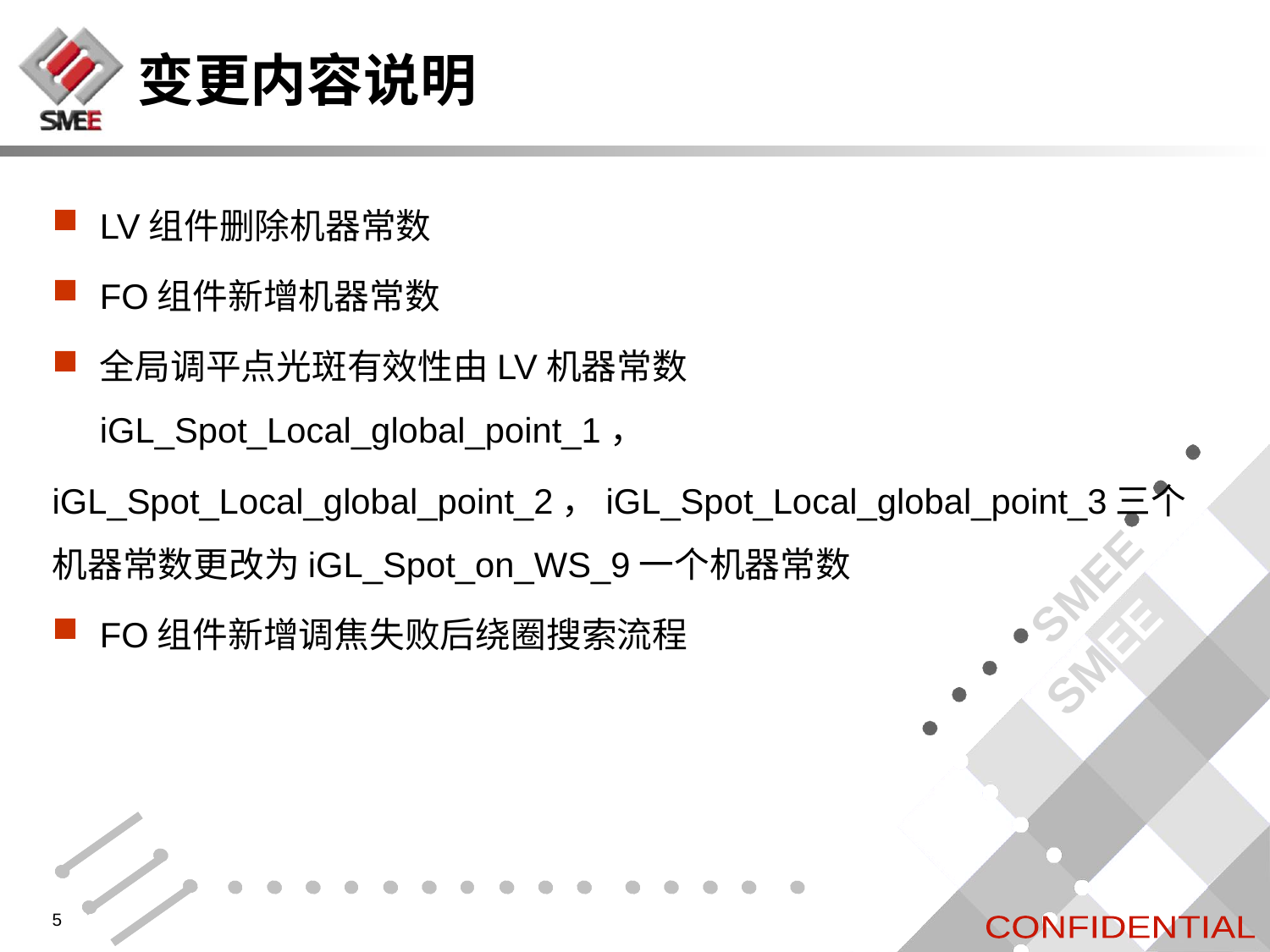

# 变更内容说明
LV组件删除机器常数
FO组件新增机器常数
全局调平点光斑有效性由LV机器常数iGL_Spot_Local_global_point_1，
iGL_Spot_Local_global_point_2，iGL_Spot_Local_global_point_3三个机器常数更改为iGL_Spot_on_WS_9一个机器常数
FO组件新增调焦失败后绕圈搜索流程

5